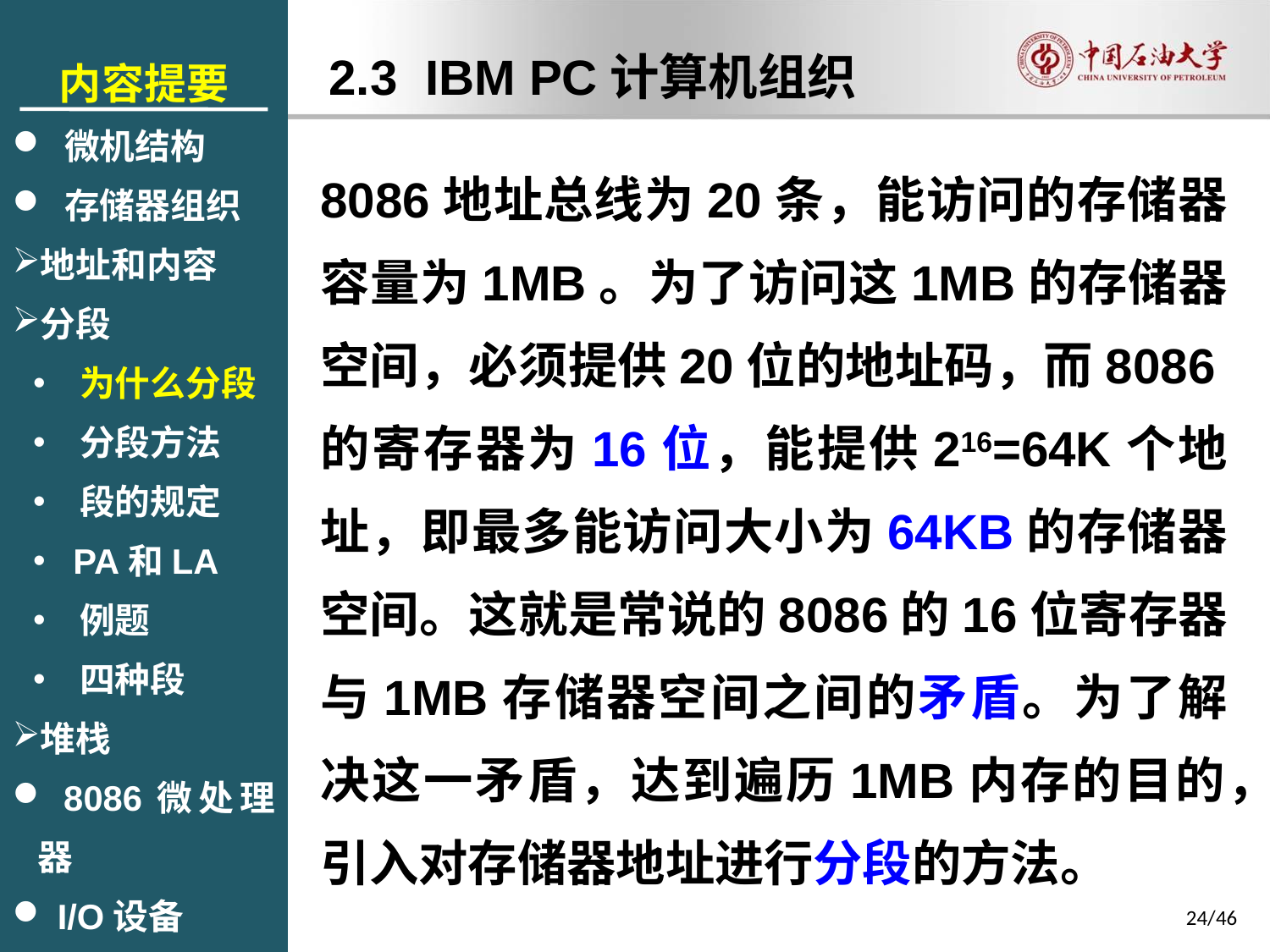

内容提要
 微机结构
 存储器组织
地址和内容
分段
 为什么分段
 分段方法
 段的规定
 PA和LA
 例题
 四种段
堆栈
 8086微处理器
 I/O设备
2.3  IBM PC计算机组织
8086地址总线为20条，能访问的存储器容量为1MB。为了访问这1MB的存储器空间，必须提供20位的地址码，而8086的寄存器为16位，能提供216=64K个地址，即最多能访问大小为64KB的存储器空间。这就是常说的8086的16位寄存器与1MB存储器空间之间的矛盾。为了解决这一矛盾，达到遍历1MB内存的目的，引入对存储器地址进行分段的方法。
24/46